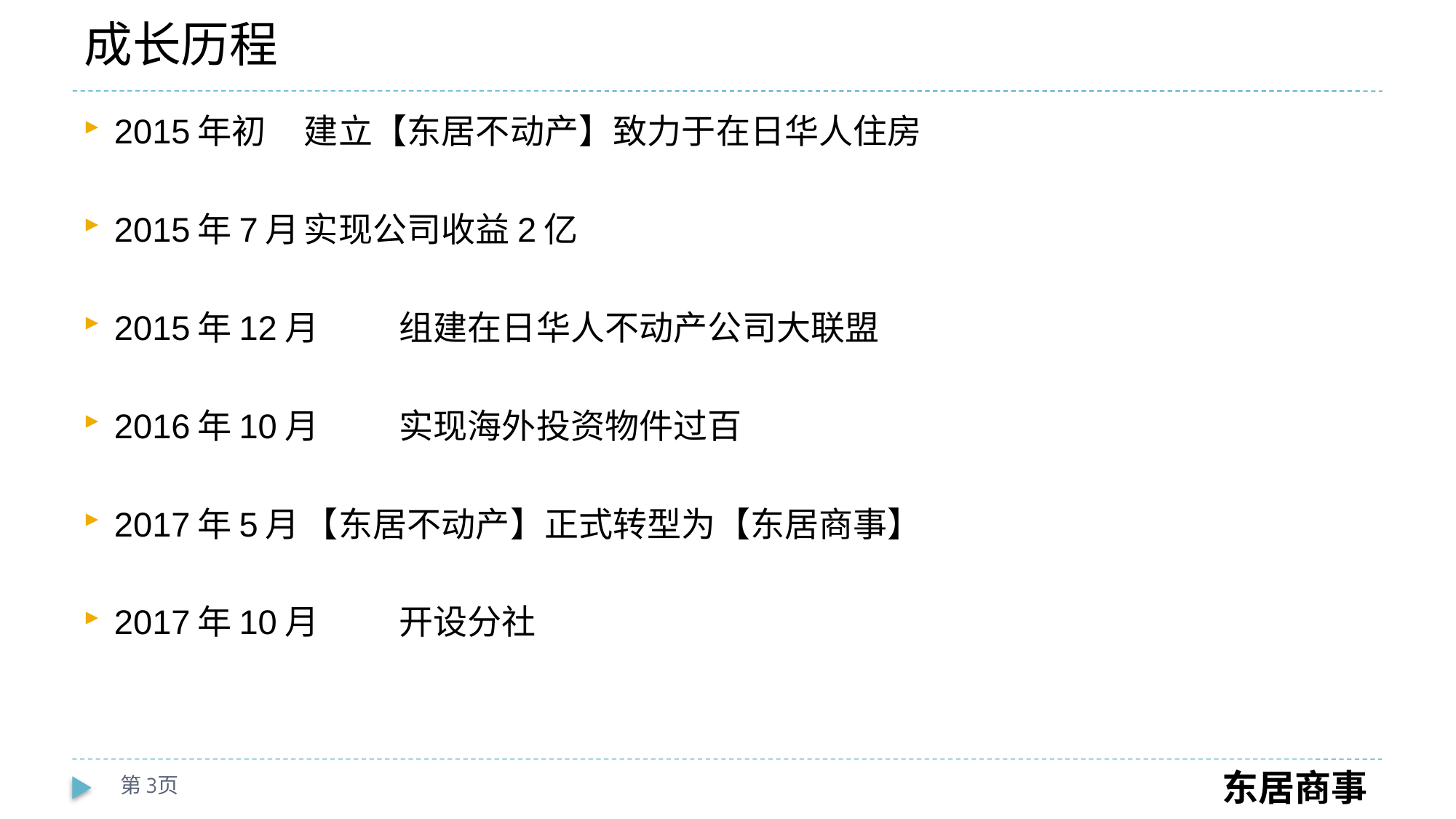

# 成长历程
2015年初	建立【东居不动产】致力于在日华人住房

2015年7月	实现公司收益2亿

2015年12月	组建在日华人不动产公司大联盟

2016年10月	实现海外投资物件过百

2017年5月	【东居不动产】正式转型为【东居商事】

2017年10月	开设分社

第3页